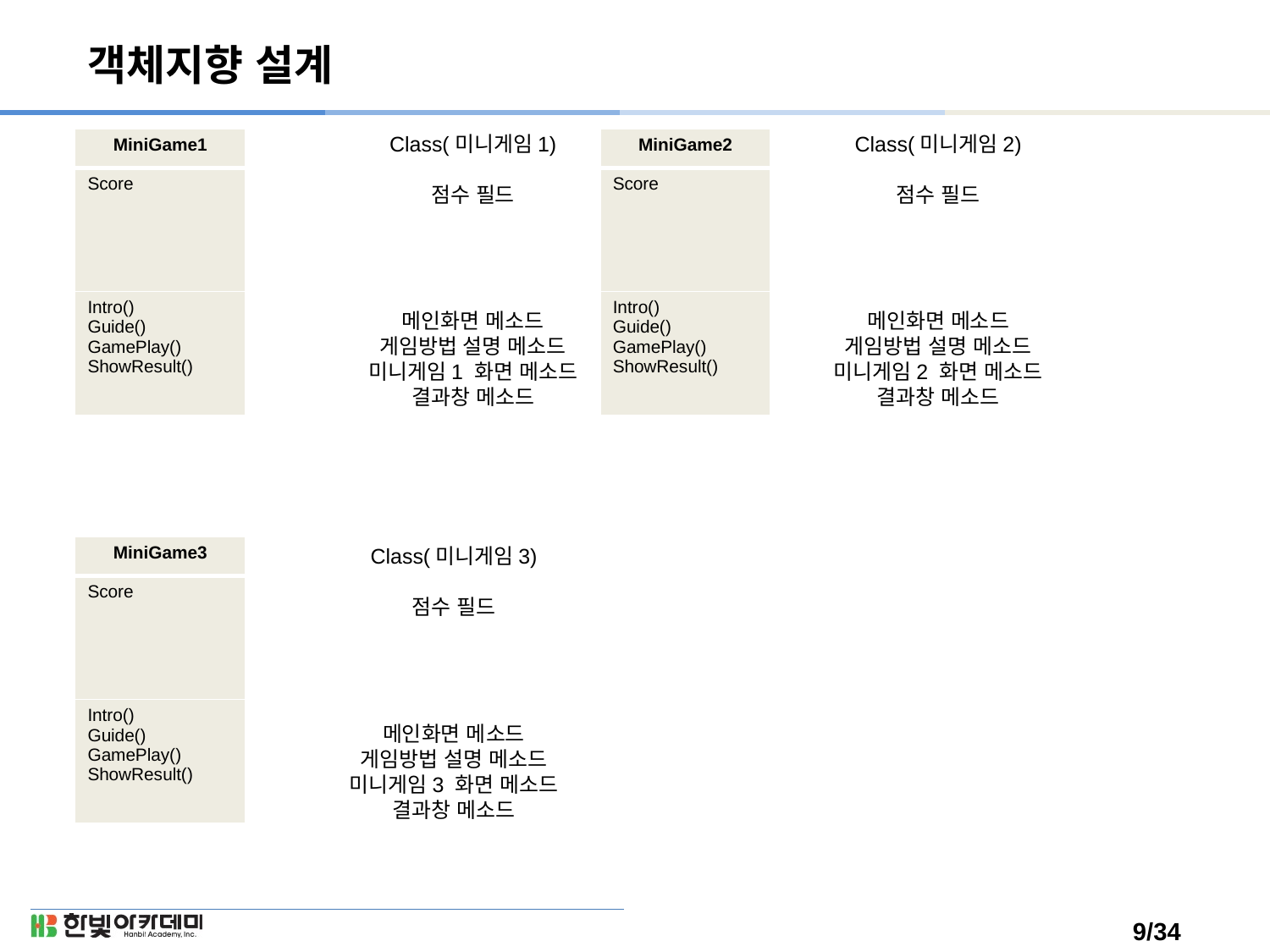

# 객체지향 설계
Class(미니게임1)

점수 필드

메인화면 메소드
게임방법 설명 메소드
미니게임1 화면 메소드
결과창 메소드

Class(미니게임2)

점수 필드

메인화면 메소드
게임방법 설명 메소드
미니게임2 화면 메소드
결과창 메소드

| MiniGame2 |
| --- |
| Score |
| Intro() Guide() GamePlay() ShowResult() |
| MiniGame1 |
| --- |
| Score |
| Intro() Guide() GamePlay() ShowResult() |
| MiniGame3 |
| --- |
| Score |
| Intro() Guide() GamePlay() ShowResult() |
Class(미니게임3)

점수 필드

메인화면 메소드
게임방법 설명 메소드
미니게임3 화면 메소드
결과창 메소드